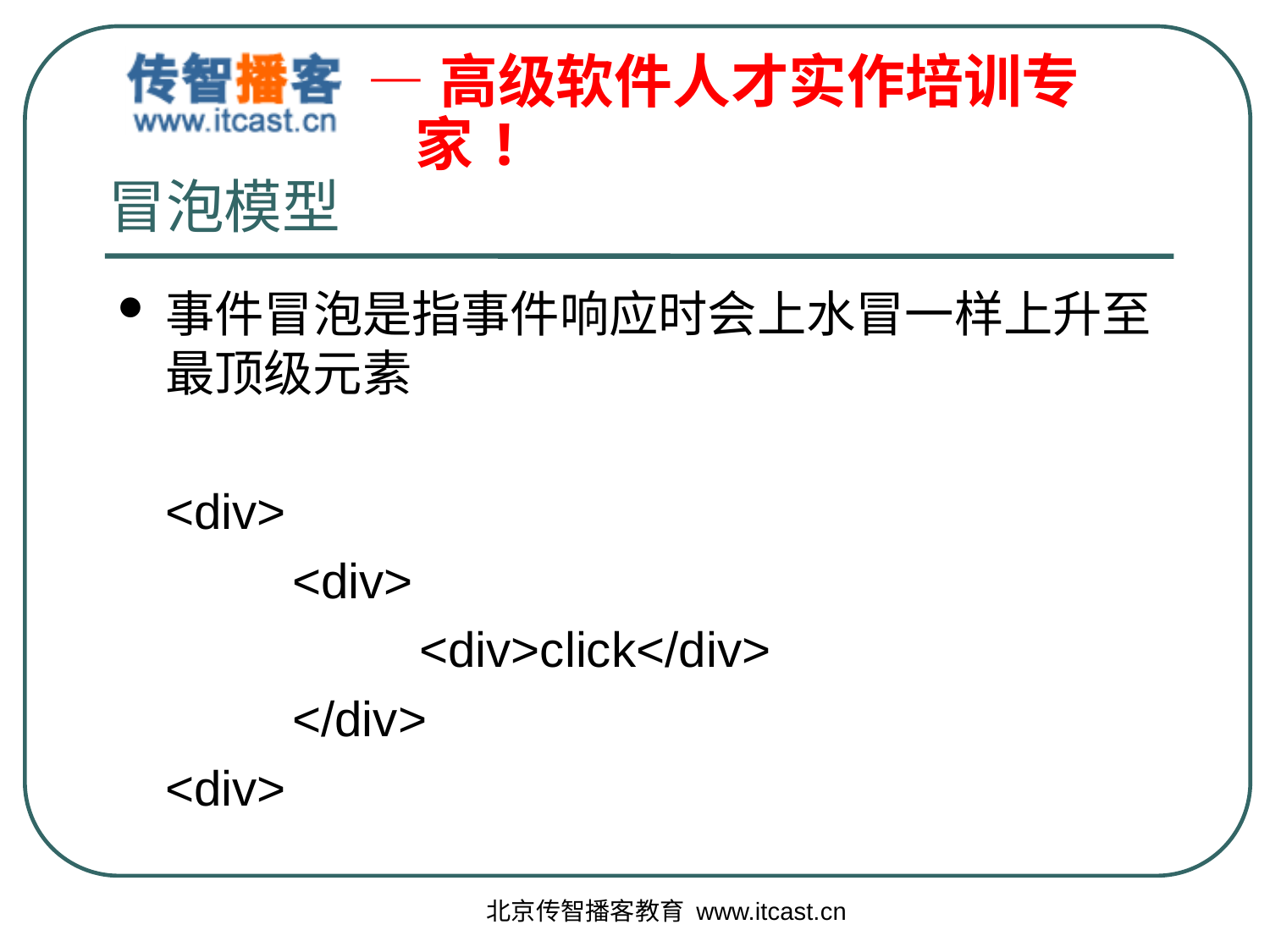

# 冒泡模型
事件冒泡是指事件响应时会上水冒一样上升至最顶级元素

	<div>
		<div>
			<div>click</div>
		</div>
	<div>
北京传智播客教育 www.itcast.cn